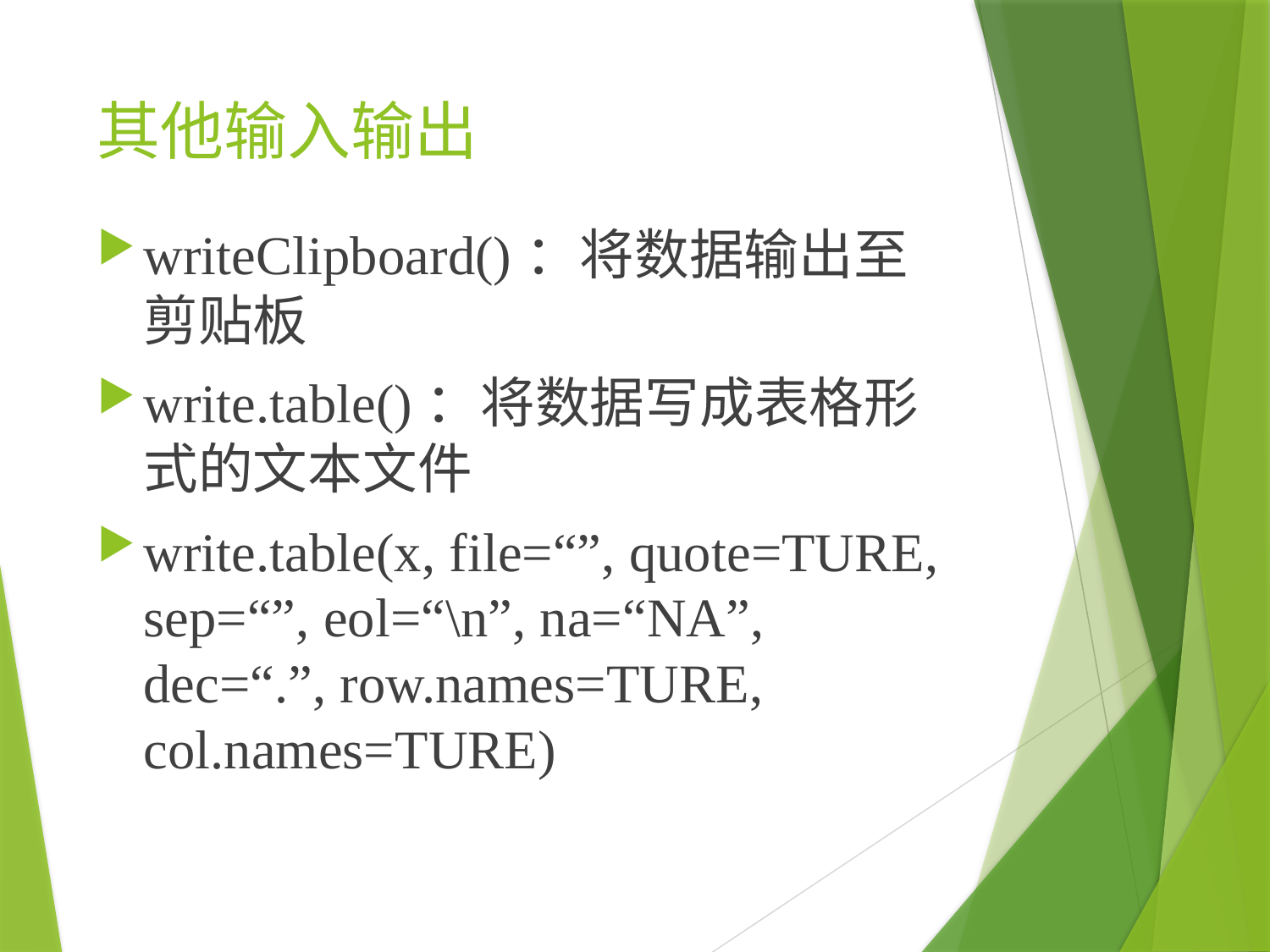

# 其他输入输出
writeClipboard()：将数据输出至剪贴板
write.table()：将数据写成表格形式的文本文件
write.table(x, file=“”, quote=TURE, sep=“”, eol=“\n”, na=“NA”, dec=“.”, row.names=TURE, col.names=TURE)